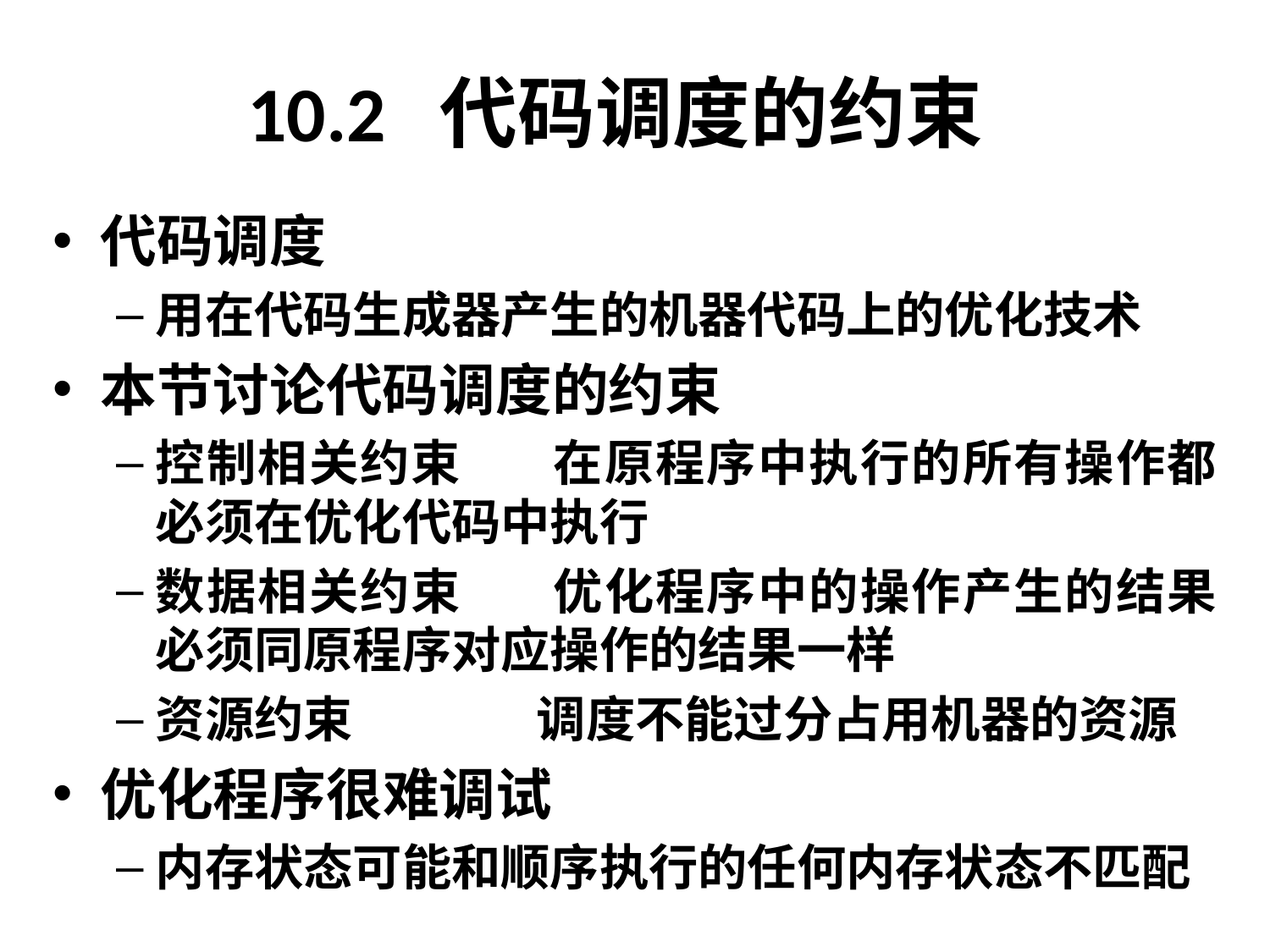

# 10.2  代码调度的约束
代码调度
用在代码生成器产生的机器代码上的优化技术
本节讨论代码调度的约束
控制相关约束  	在原程序中执行的所有操作都必须在优化代码中执行
数据相关约束  	优化程序中的操作产生的结果必须同原程序对应操作的结果一样
资源约束  		调度不能过分占用机器的资源
优化程序很难调试
内存状态可能和顺序执行的任何内存状态不匹配